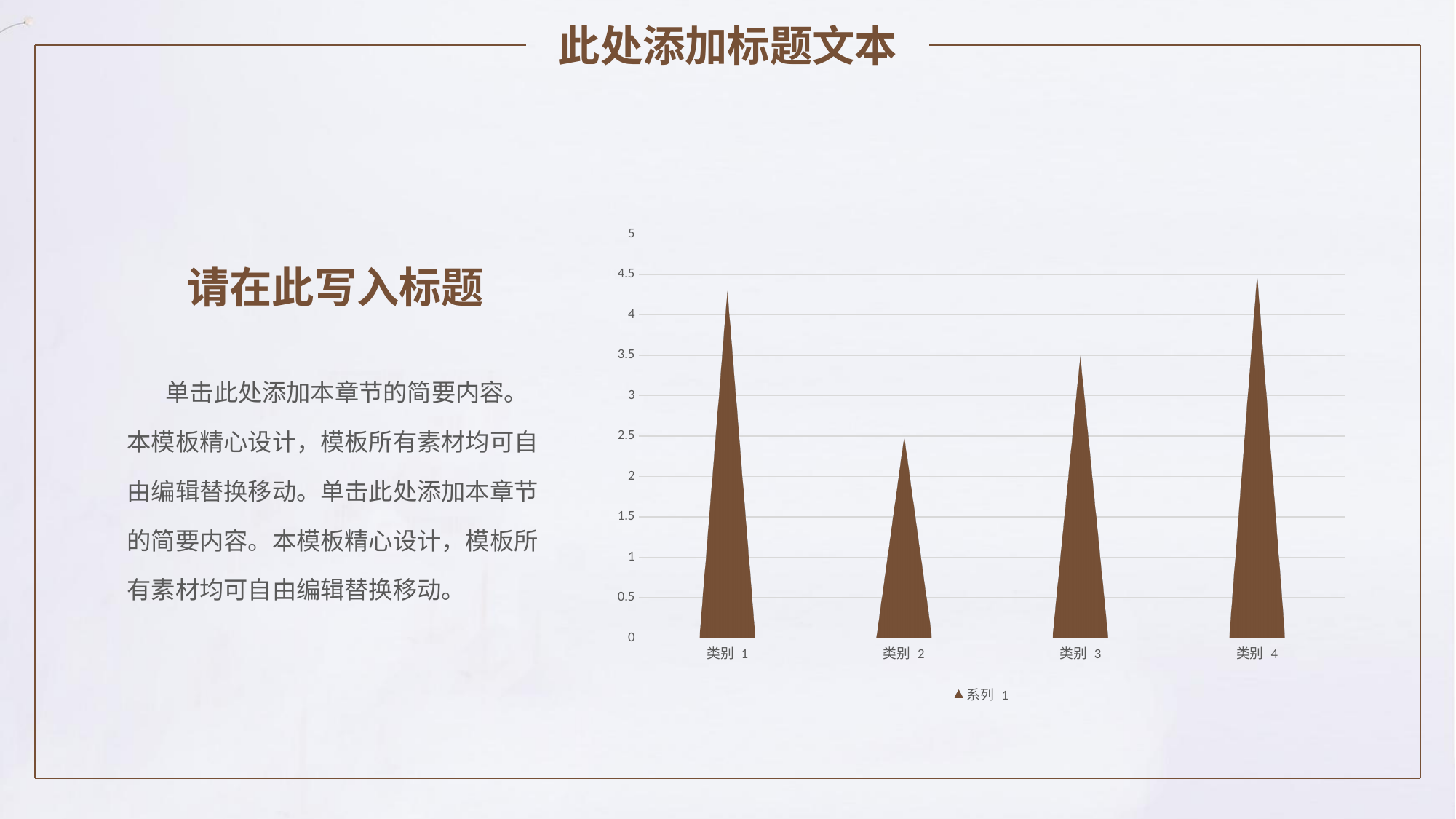

此处添加标题文本

### Chart

| Category | 系列 1 |
|---|---|
| 类别 1 | 4.3 |
| 类别 2 | 2.5 |
| 类别 3 | 3.5 |
| 类别 4 | 4.5 |
请在此写入标题
      单击此处添加本章节的简要内容。本模板精心设计，模板所有素材均可自由编辑替换移动。单击此处添加本章节的简要内容。本模板精心设计，模板所有素材均可自由编辑替换移动。